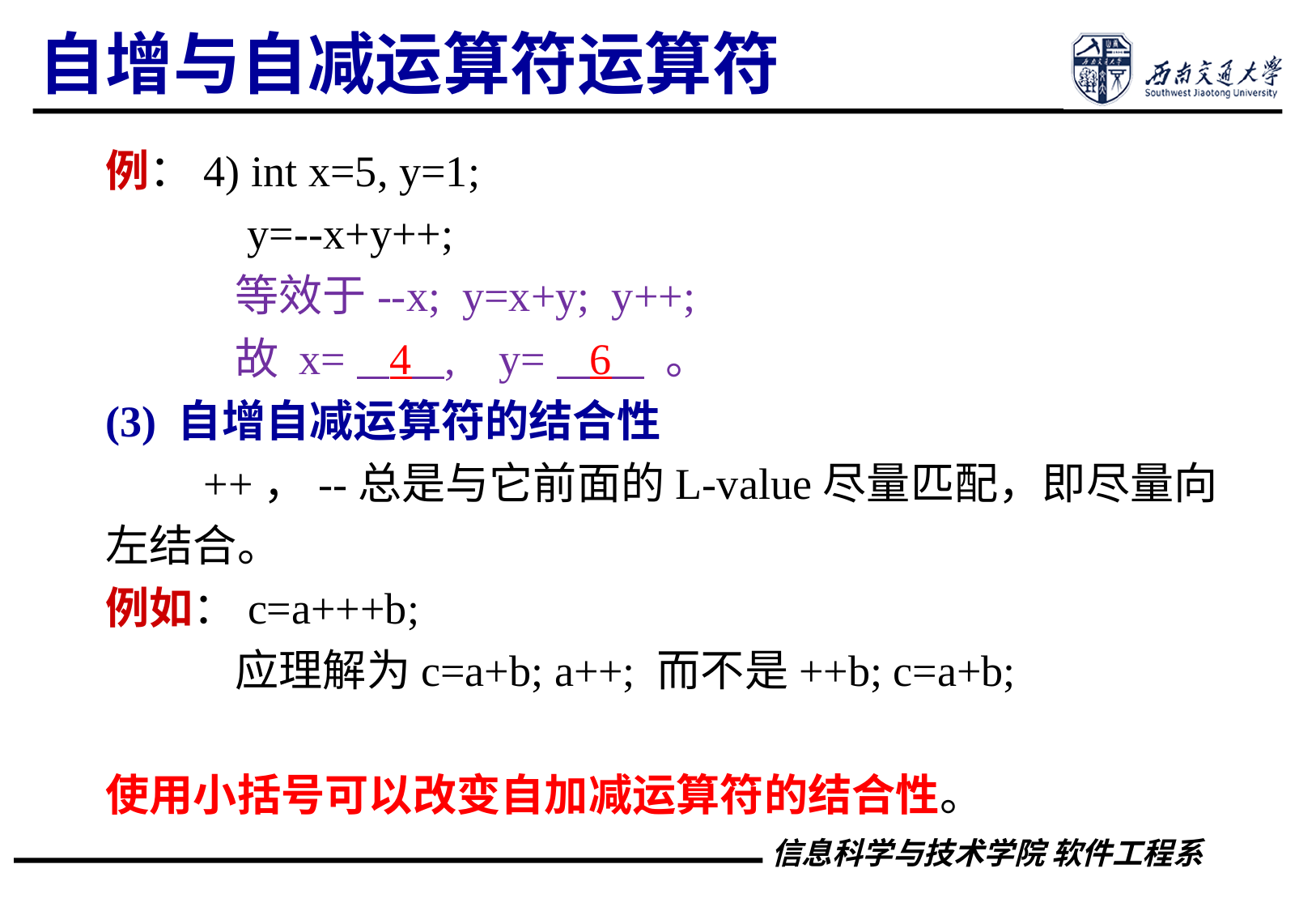

自增与自减运算符运算符
例：4) int x=5, y=1;
             y=--x+y++;
            等效于--x;  y=x+y;  y++;
            故 x=    4   ,    y=    6    。
(3) 自增自减运算符的结合性
         ++，--总是与它前面的L-value尽量匹配，即尽量向左结合。
例如：c=a+++b;
            应理解为c=a+b; a++; 而不是++b; c=a+b;

使用小括号可以改变自加减运算符的结合性。